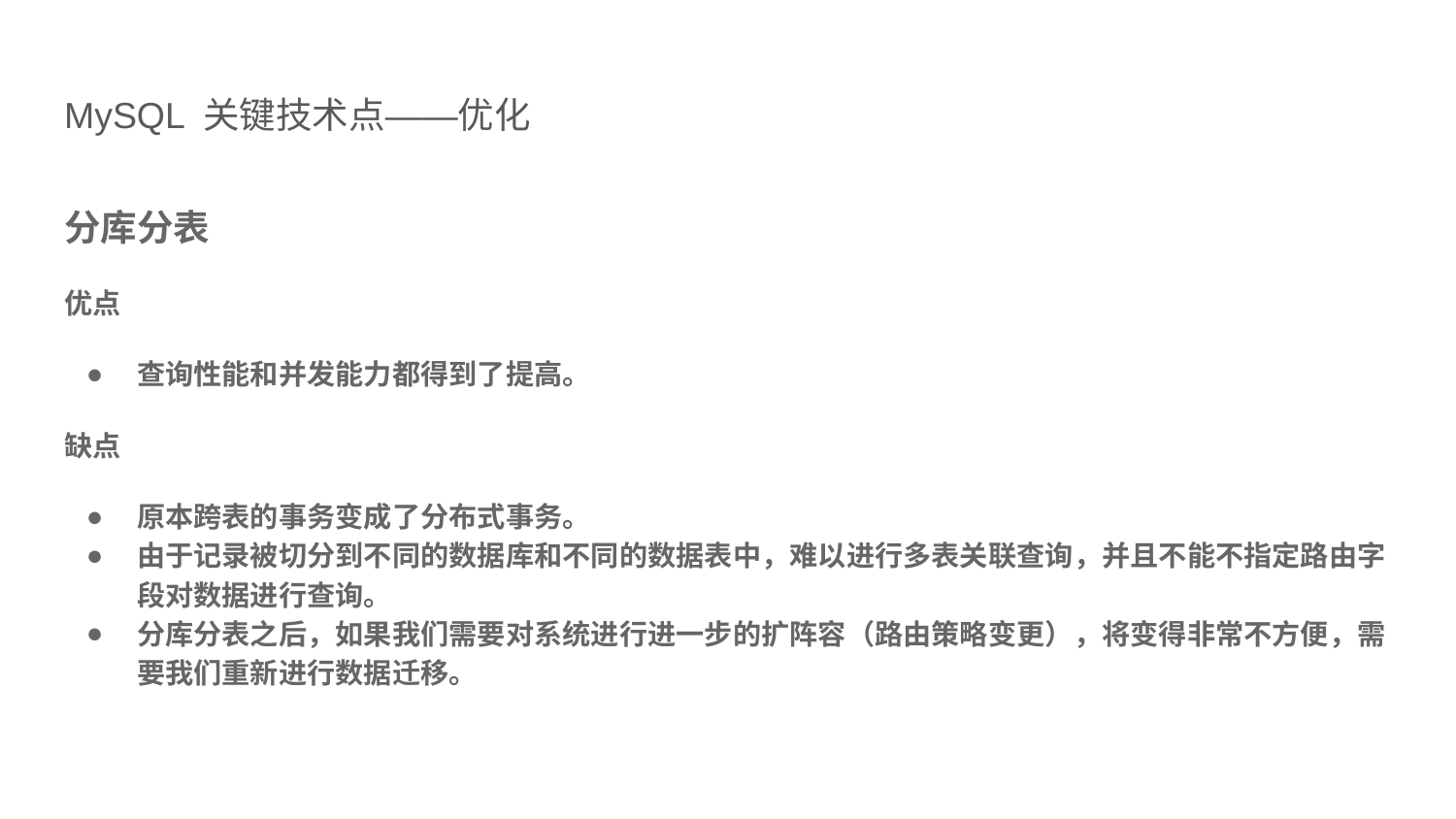

# MySQL 关键技术点——优化
分库分表
优点
查询性能和并发能力都得到了提高。
缺点
原本跨表的事务变成了分布式事务。
由于记录被切分到不同的数据库和不同的数据表中，难以进行多表关联查询，并且不能不指定路由字段对数据进行查询。
分库分表之后，如果我们需要对系统进行进一步的扩阵容（路由策略变更），将变得非常不方便，需要我们重新进行数据迁移。